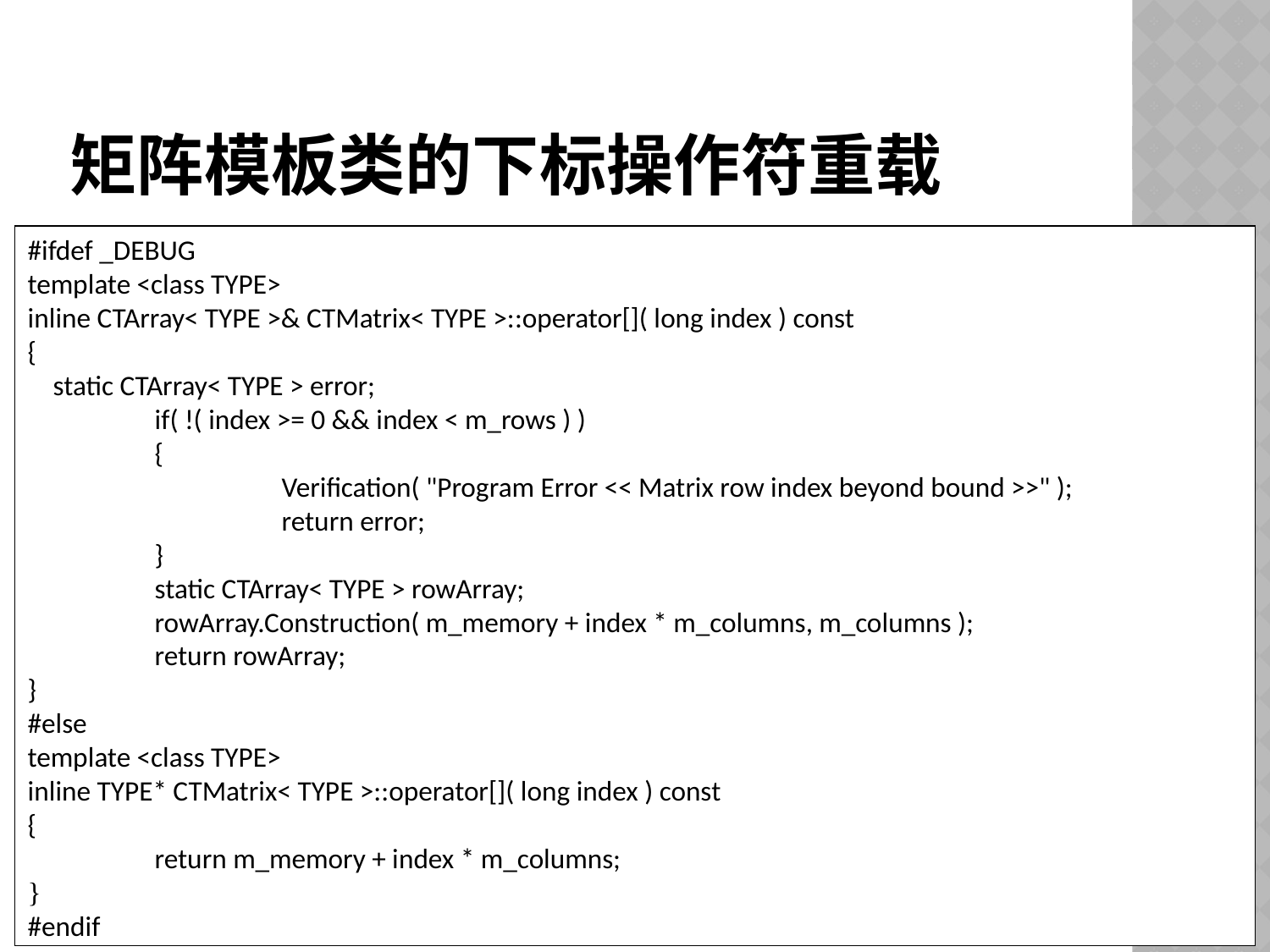

# 矩阵模板类的下标操作符重载

#ifdef _DEBUG
template <class TYPE>
inline CTArray< TYPE >& CTMatrix< TYPE >::operator[]( long index ) const
{
    static CTArray< TYPE > error;
	if( !( index >= 0 && index < m_rows ) )
	{
		Verification( "Program Error << Matrix row index beyond bound >>" );
		return error;
	}
	static CTArray< TYPE > rowArray;
	rowArray.Construction( m_memory + index * m_columns, m_columns );
	return rowArray;
}
#else
template <class TYPE>
inline TYPE* CTMatrix< TYPE >::operator[]( long index ) const
{
	return m_memory + index * m_columns;
}
#endif
25
数字图像处理